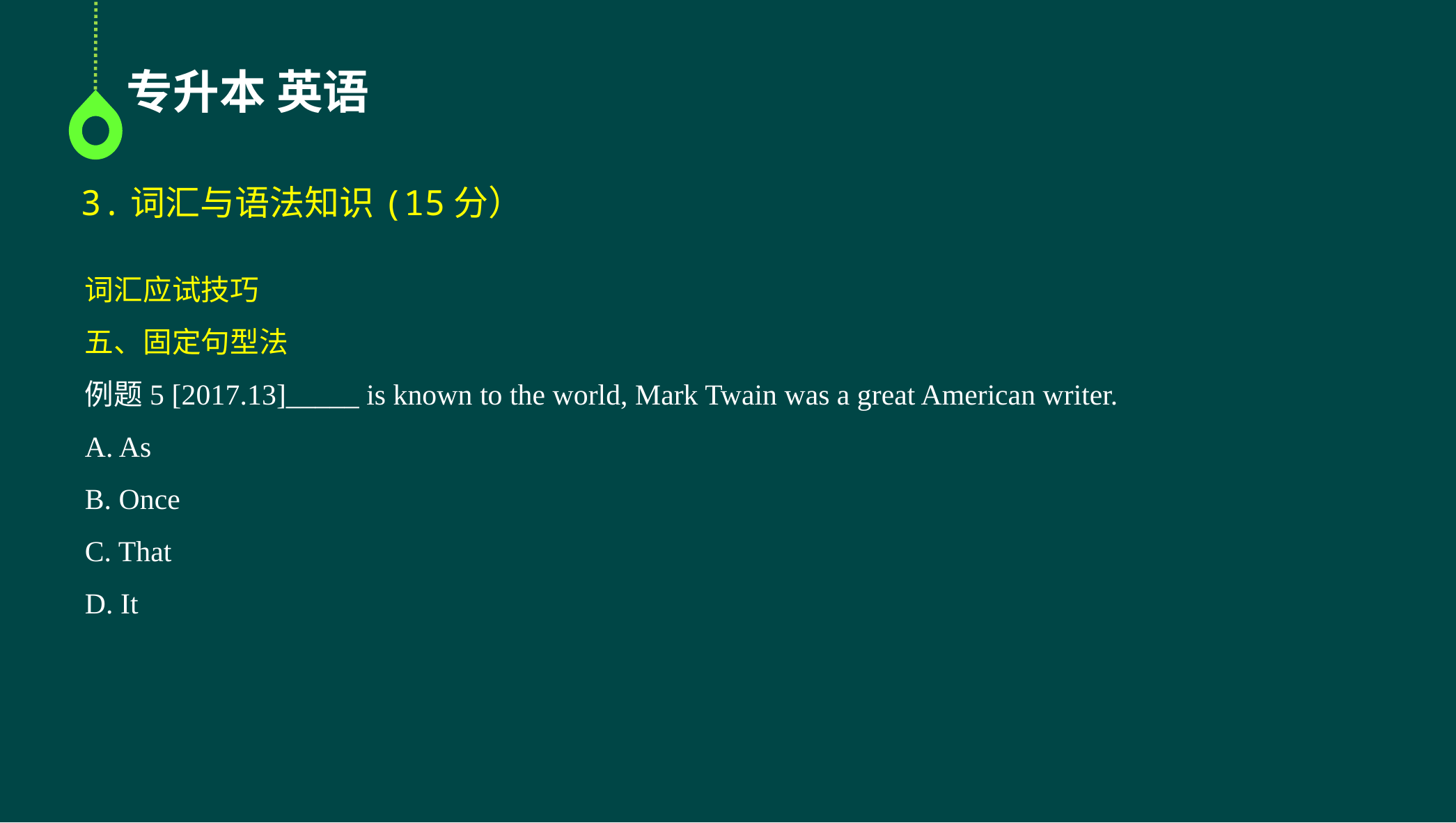

专升本 英语
3.词汇与语法知识(15分）
词汇应试技巧
五、固定句型法
例题5 [2017.13]_____ is known to the world, Mark Twain was a great American writer.
A. As
B. Once
C. That
D. It